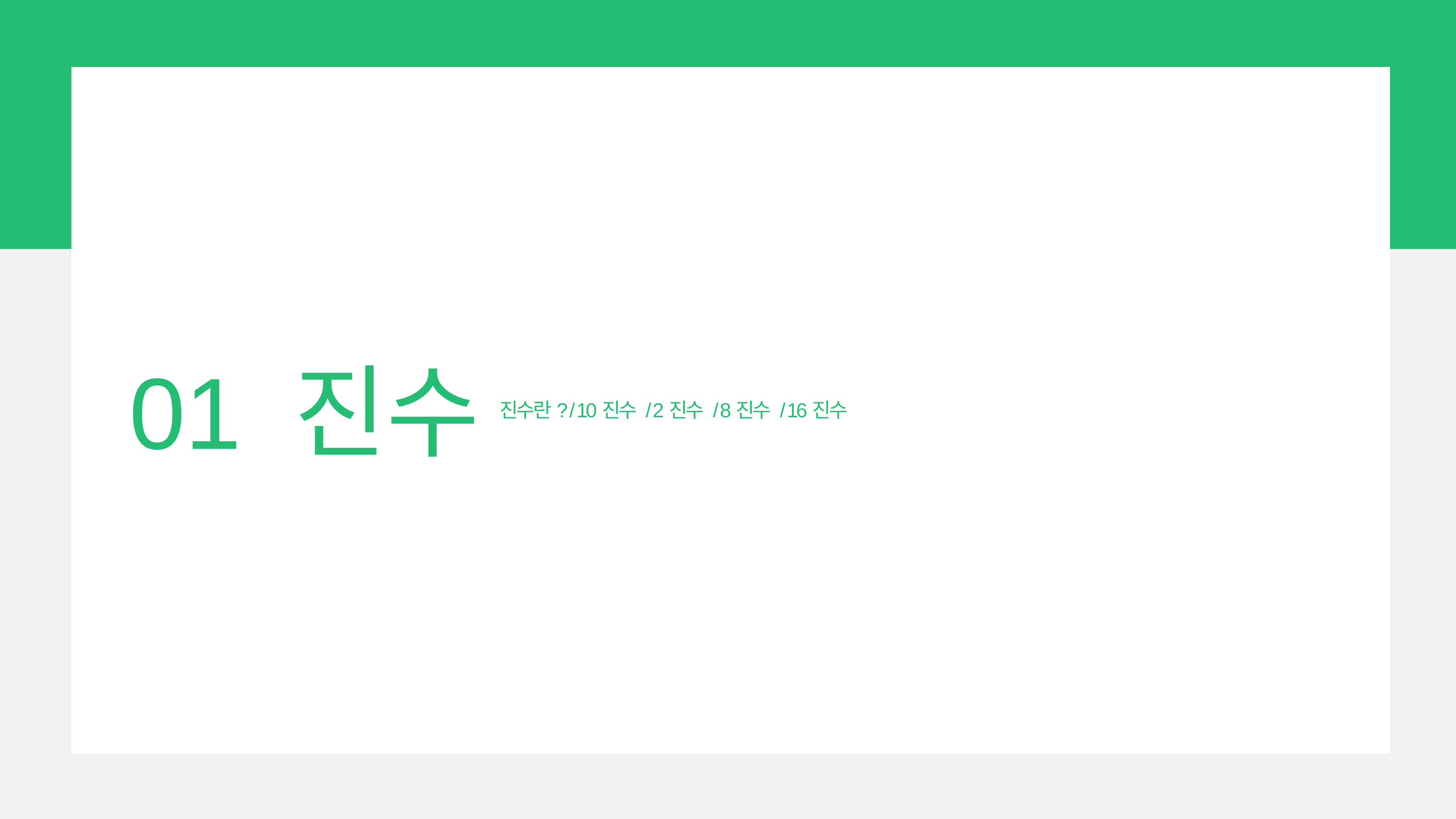

01 진수
진수란? / 10진수 / 2진수 / 8진수 / 16진수